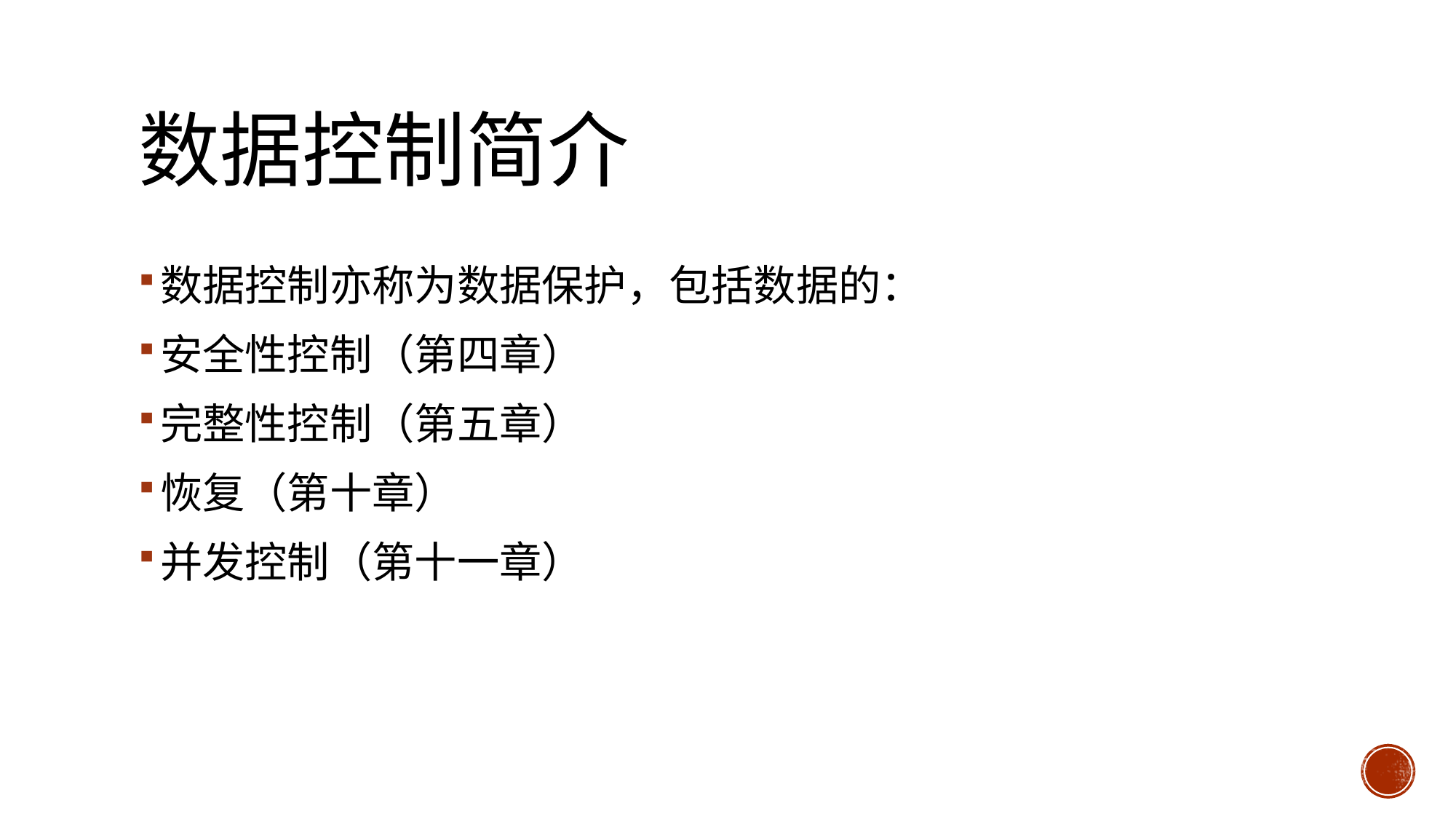

# 数据控制简介
数据控制亦称为数据保护，包括数据的：
安全性控制（第四章）
完整性控制（第五章）
恢复（第十章）
并发控制（第十一章）
16